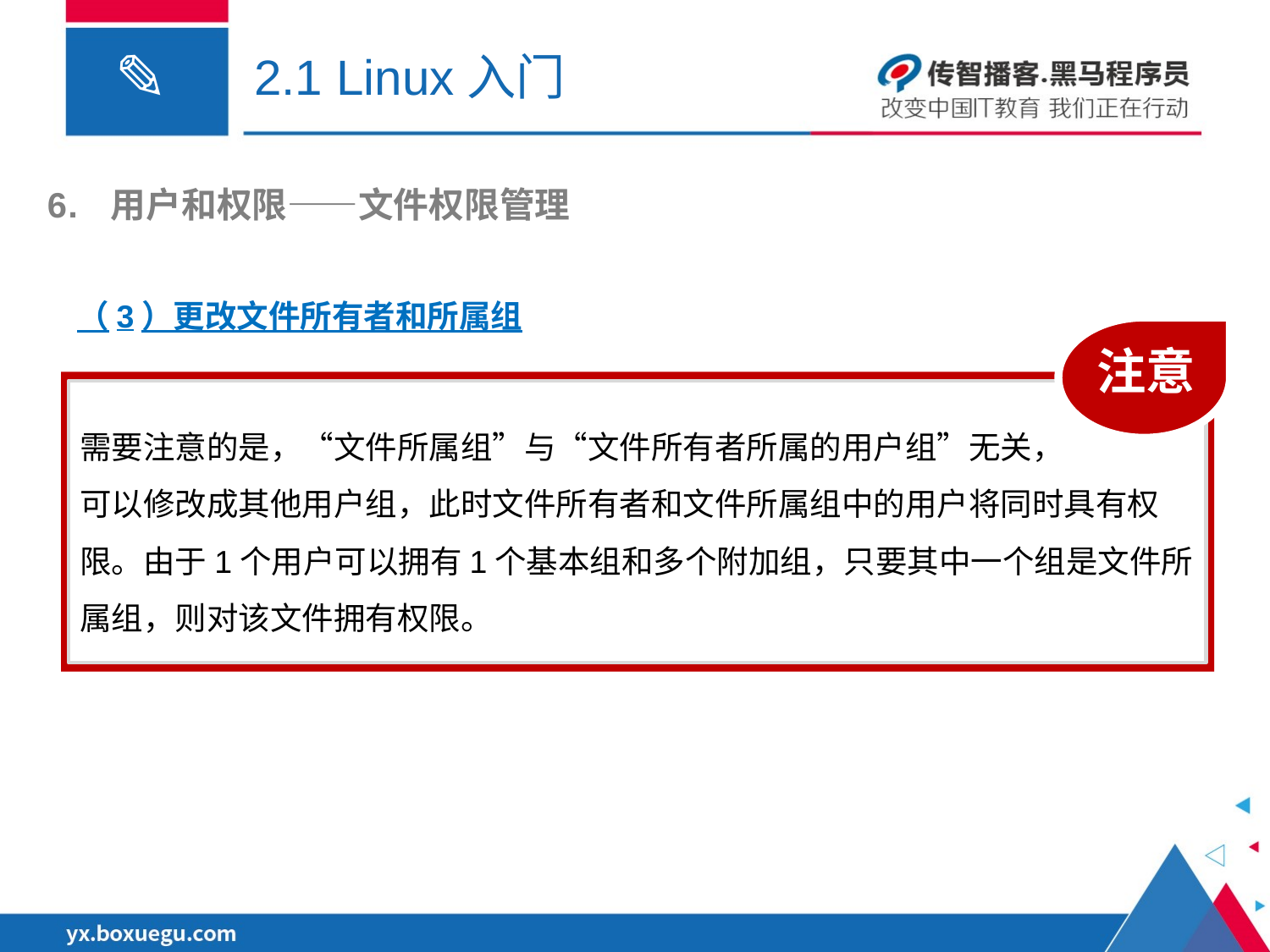

# 2.1 Linux入门
用户和权限——文件权限管理
（3）更改文件所有者和所属组

注意

需要注意的是，“文件所属组”与“文件所有者所属的用户组”无关，
可以修改成其他用户组，此时文件所有者和文件所属组中的用户将同时具有权限。由于1个用户可以拥有1个基本组和多个附加组，只要其中一个组是文件所属组，则对该文件拥有权限。